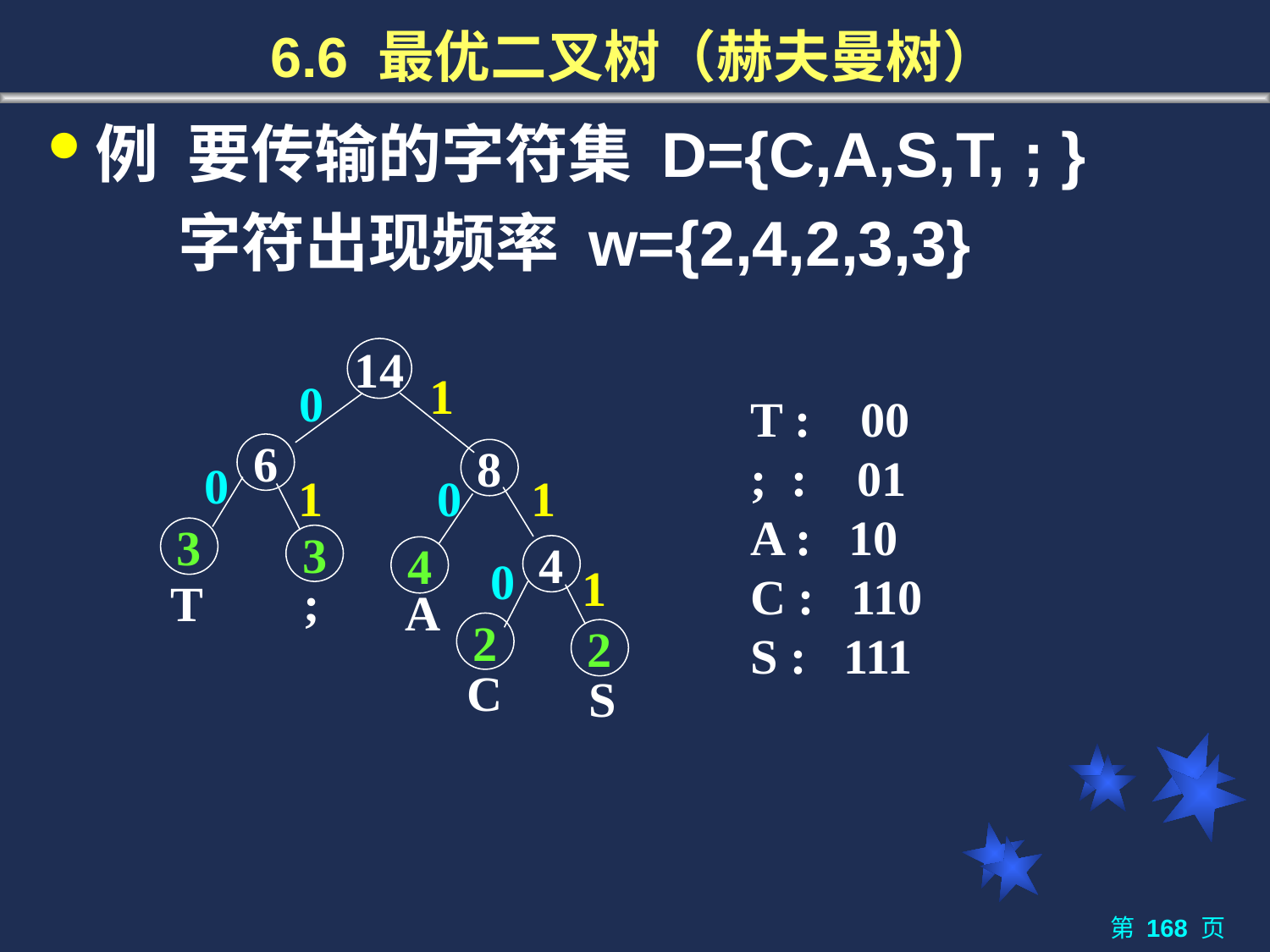

# 6.6 最优二叉树（赫夫曼树）
例  要传输的字符集 D={C,A,S,T, ; }
        字符出现频率 w={2,4,2,3,3}
14

6
8

3
3
4
4
T
;
A

2
2
C
S
1
0
0
1
0
1
0
1
T :    00
;  :    01
A :   10
C :   110
S :   111
第 168 页